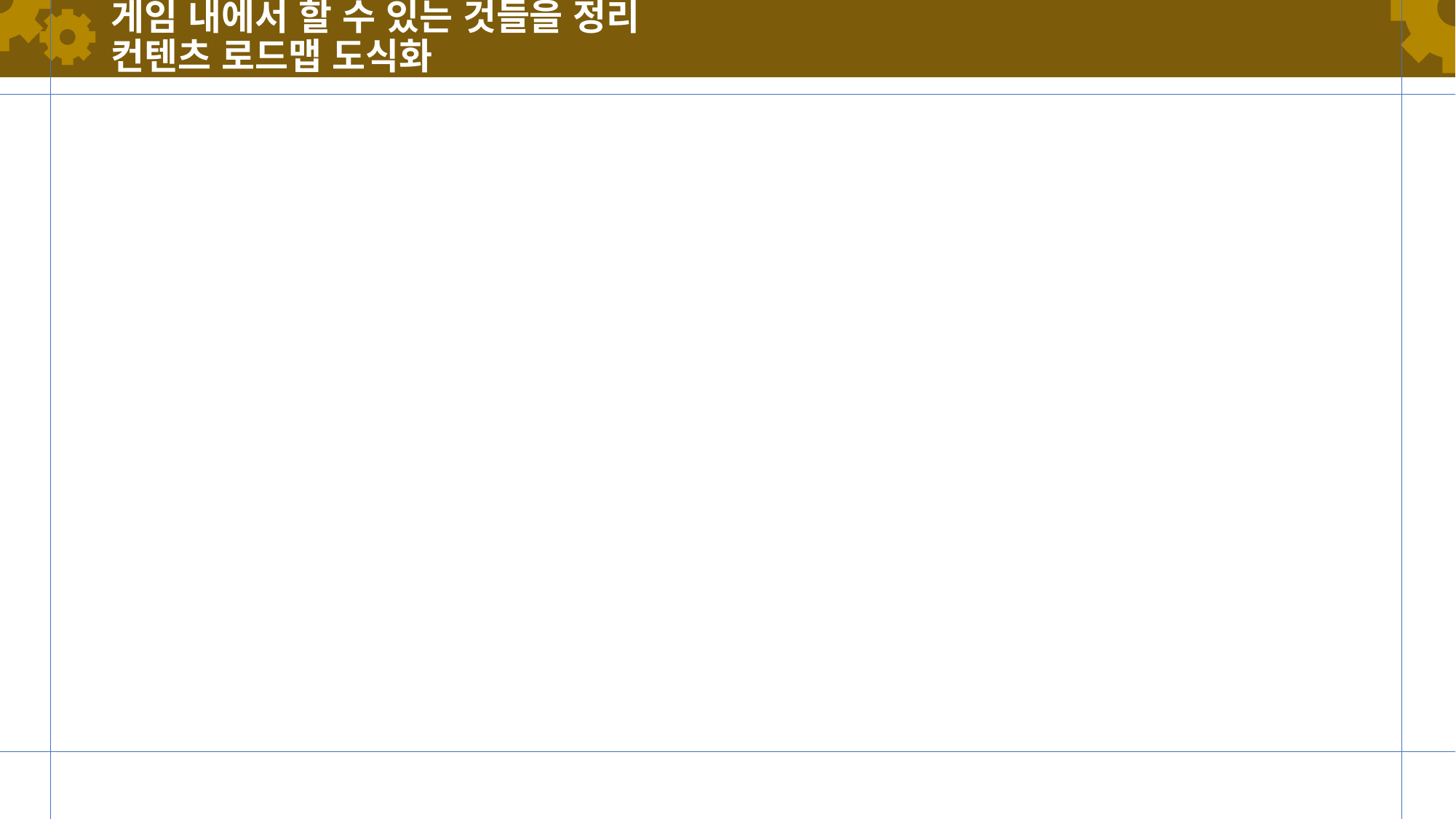

# 게임 내에서 할 수 있는 것들을 정리 컨텐츠 로드맵 도식화